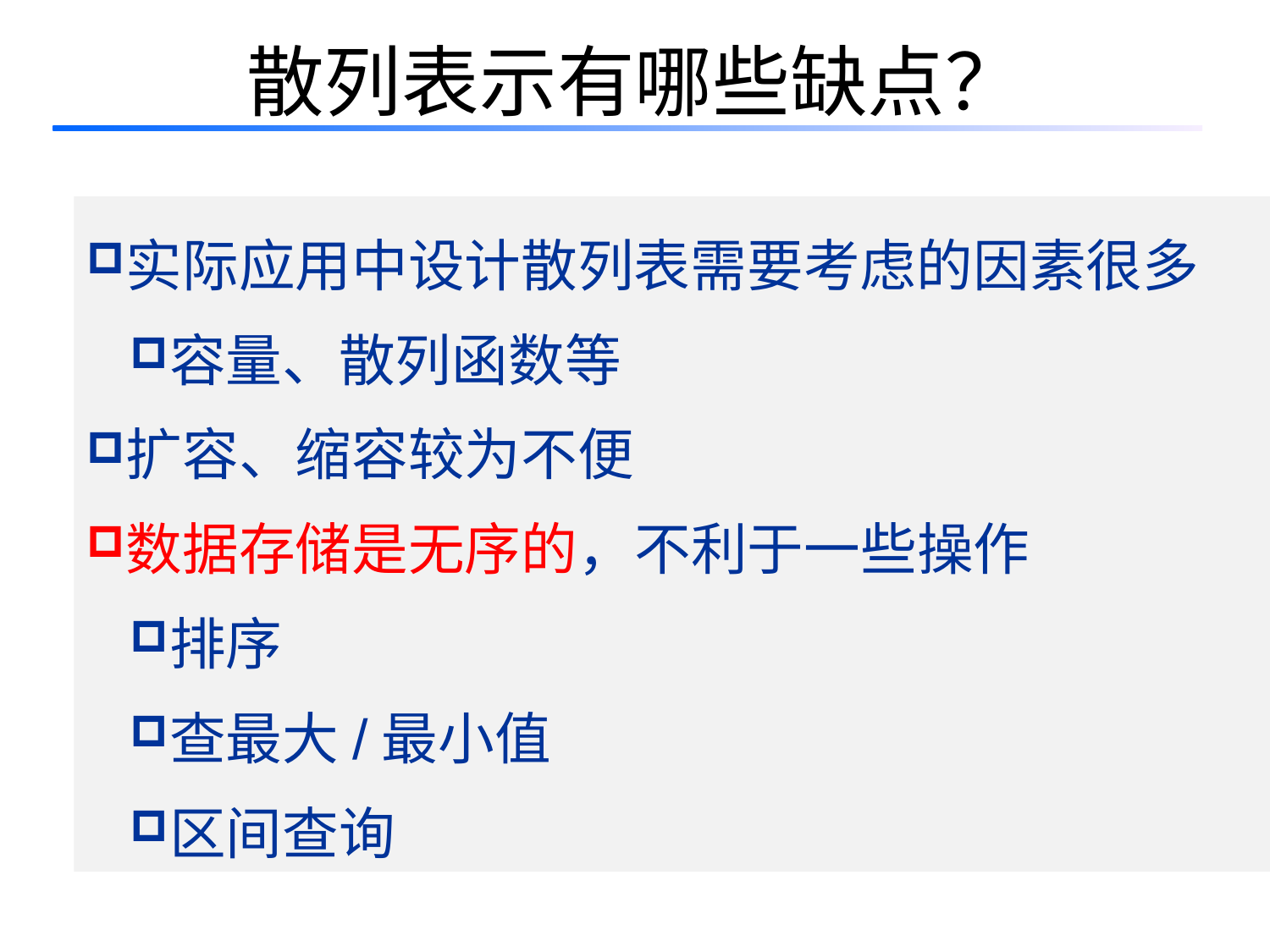

# 散列表示有哪些缺点？

实际应用中设计散列表需要考虑的因素很多
容量、散列函数等
扩容、缩容较为不便
数据存储是无序的，不利于一些操作
排序
查最大/最小值
区间查询